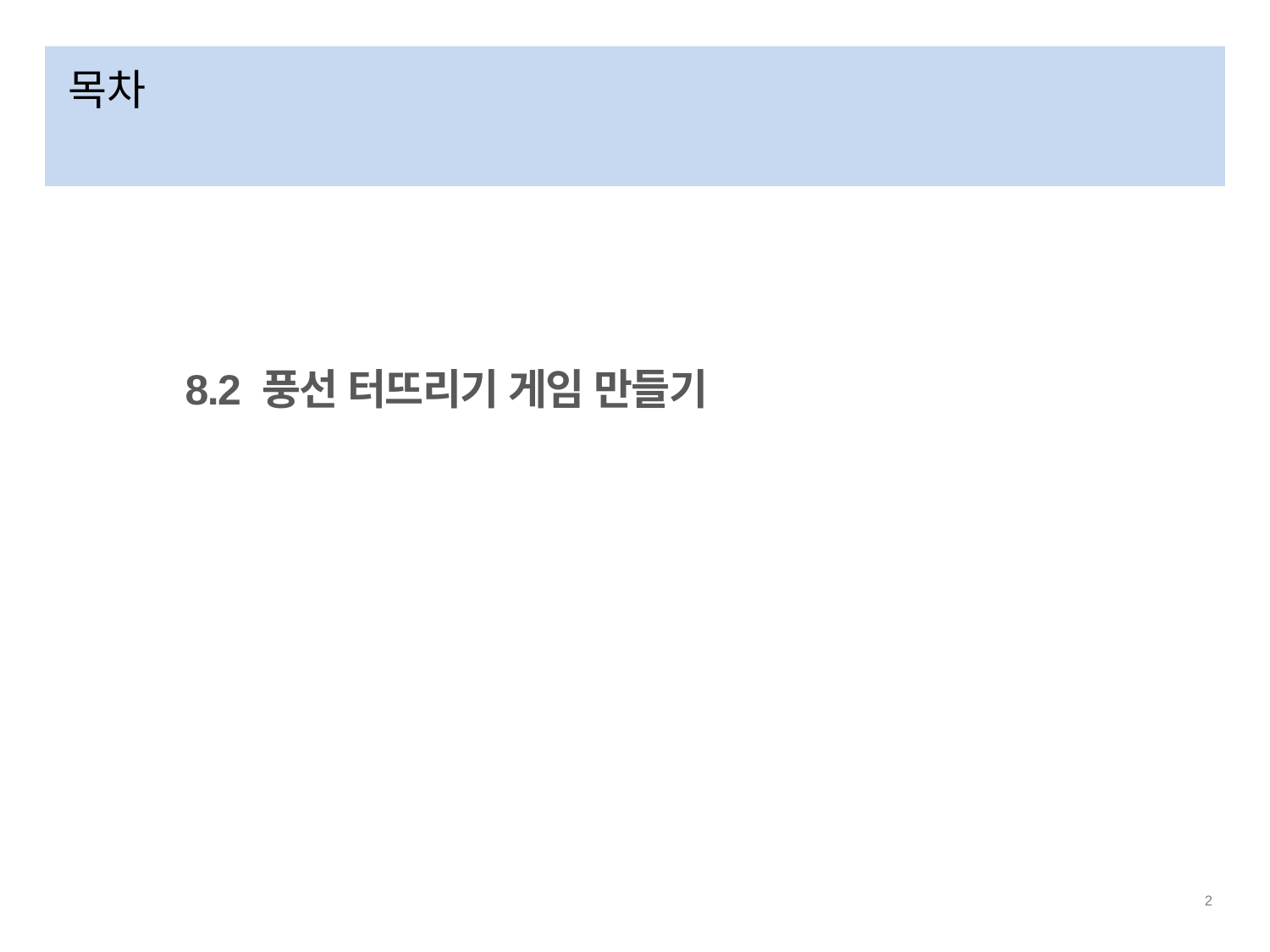

# 목차

8.2 풍선 터뜨리기 게임 만들기